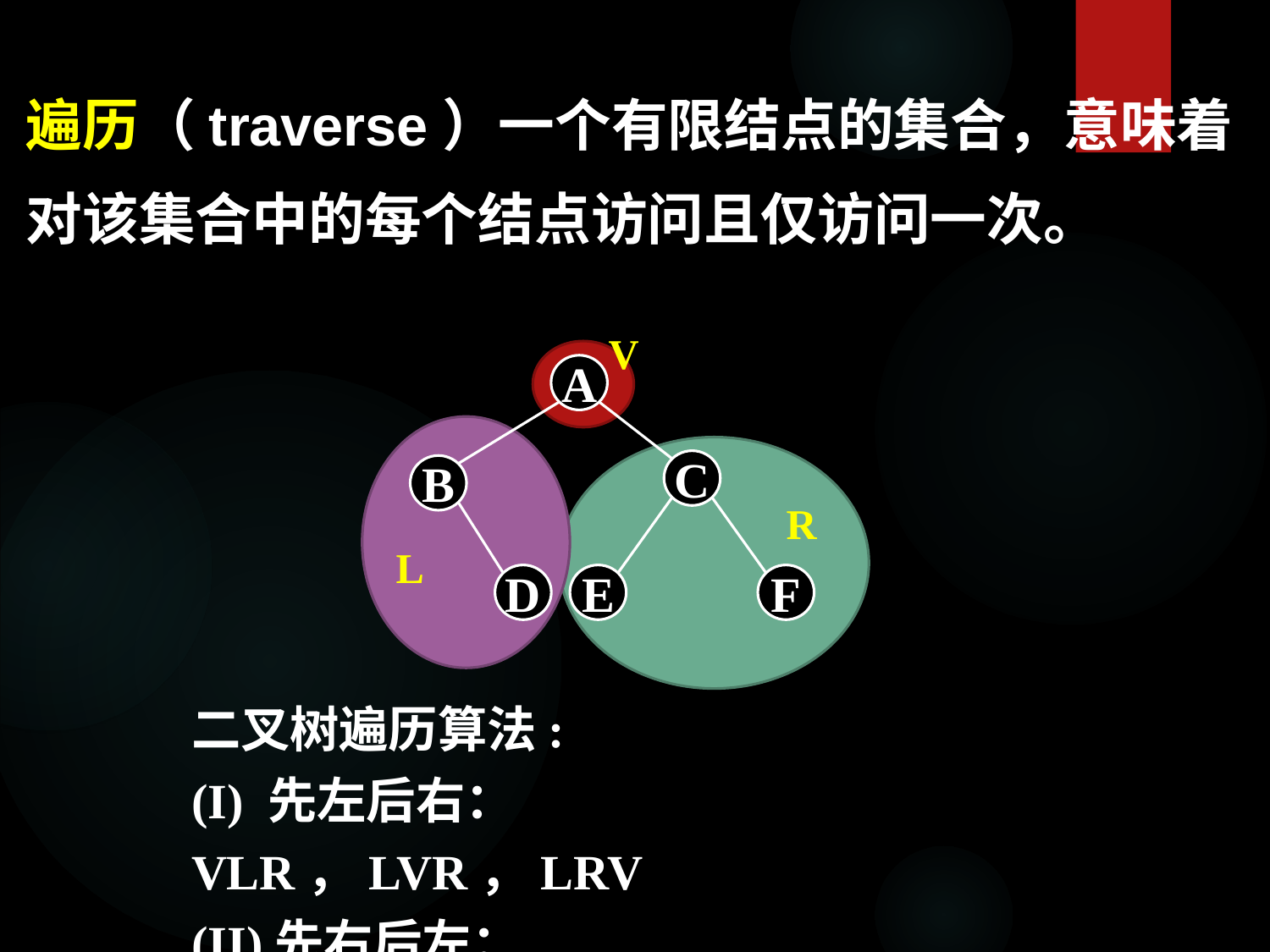

遍历（traverse）一个有限结点的集合，意味着对该集合中的每个结点访问且仅访问一次。
V

A
C
B
D
E
F

R
L
二叉树遍历算法:
(I) 先左后右：VLR，LVR，LRV
(II)先右后左：VRL，RVL，RLV